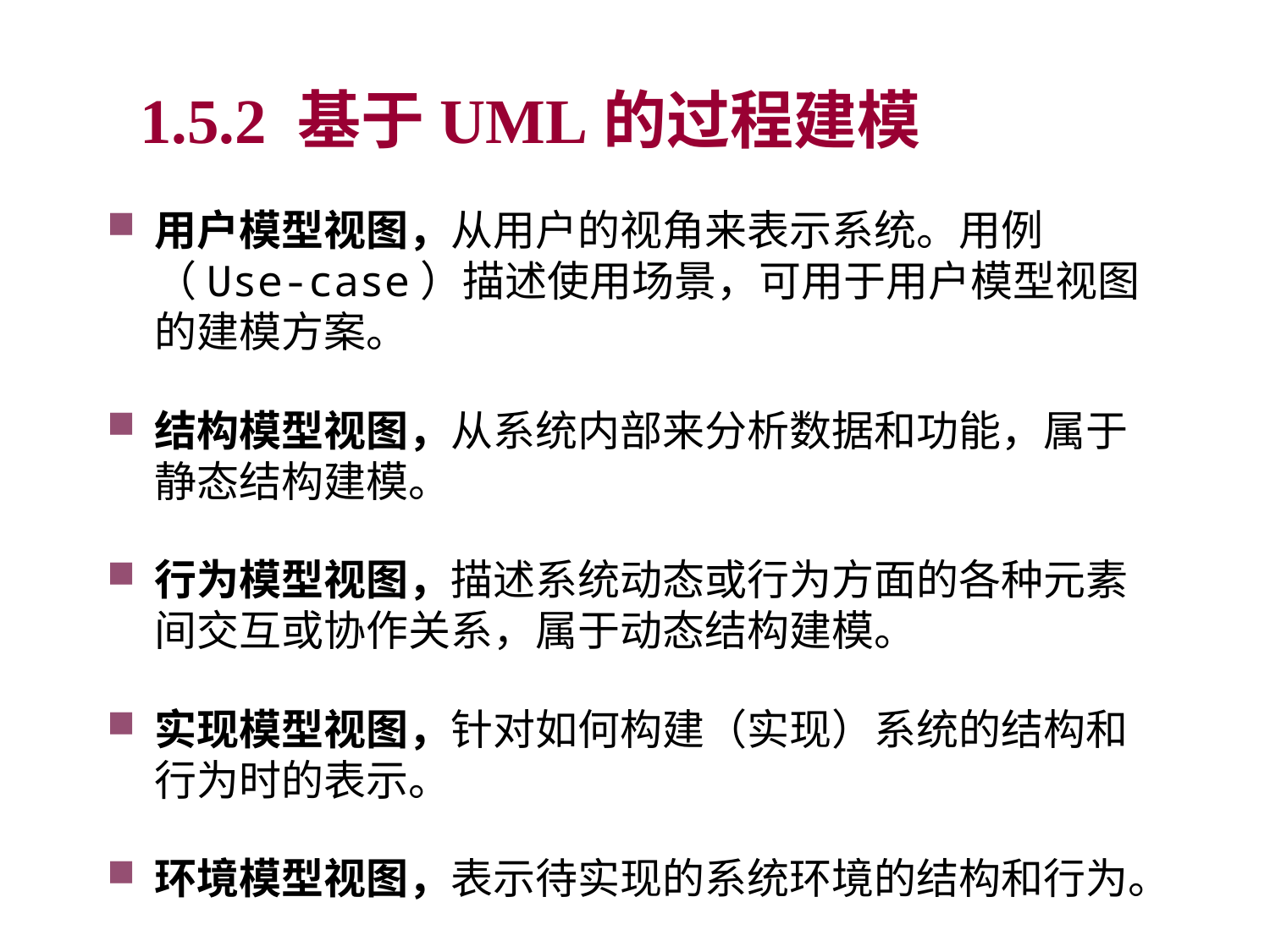

1.5.2 基于UML的过程建模
用户模型视图，从用户的视角来表示系统。用例（Use-case）描述使用场景，可用于用户模型视图的建模方案。

结构模型视图，从系统内部来分析数据和功能，属于静态结构建模。

行为模型视图，描述系统动态或行为方面的各种元素间交互或协作关系，属于动态结构建模。

实现模型视图，针对如何构建（实现）系统的结构和行为时的表示。

环境模型视图，表示待实现的系统环境的结构和行为。